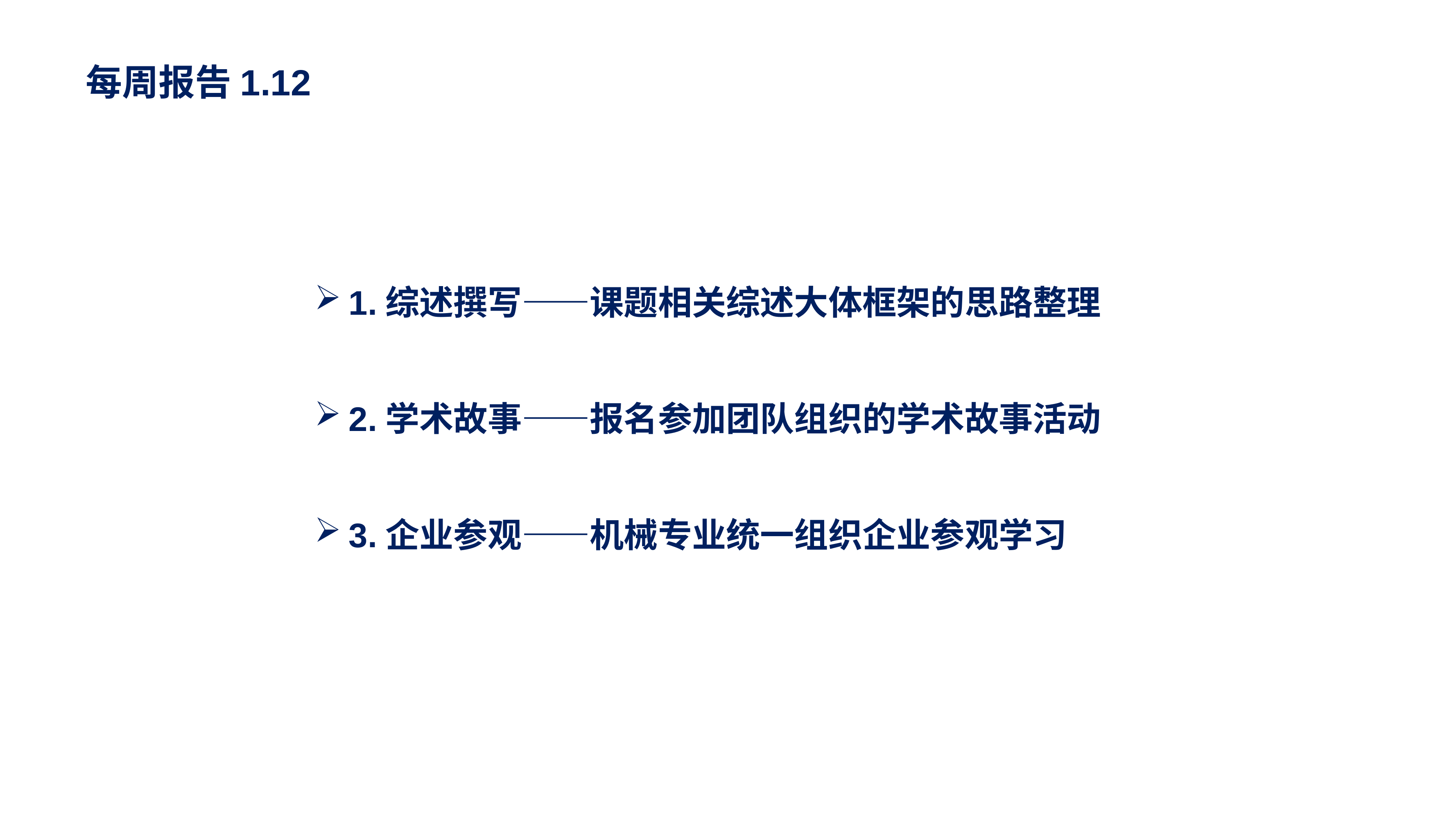

每周报告1.12
1.综述撰写——课题相关综述大体框架的思路整理
2.学术故事——报名参加团队组织的学术故事活动
3.企业参观——机械专业统一组织企业参观学习